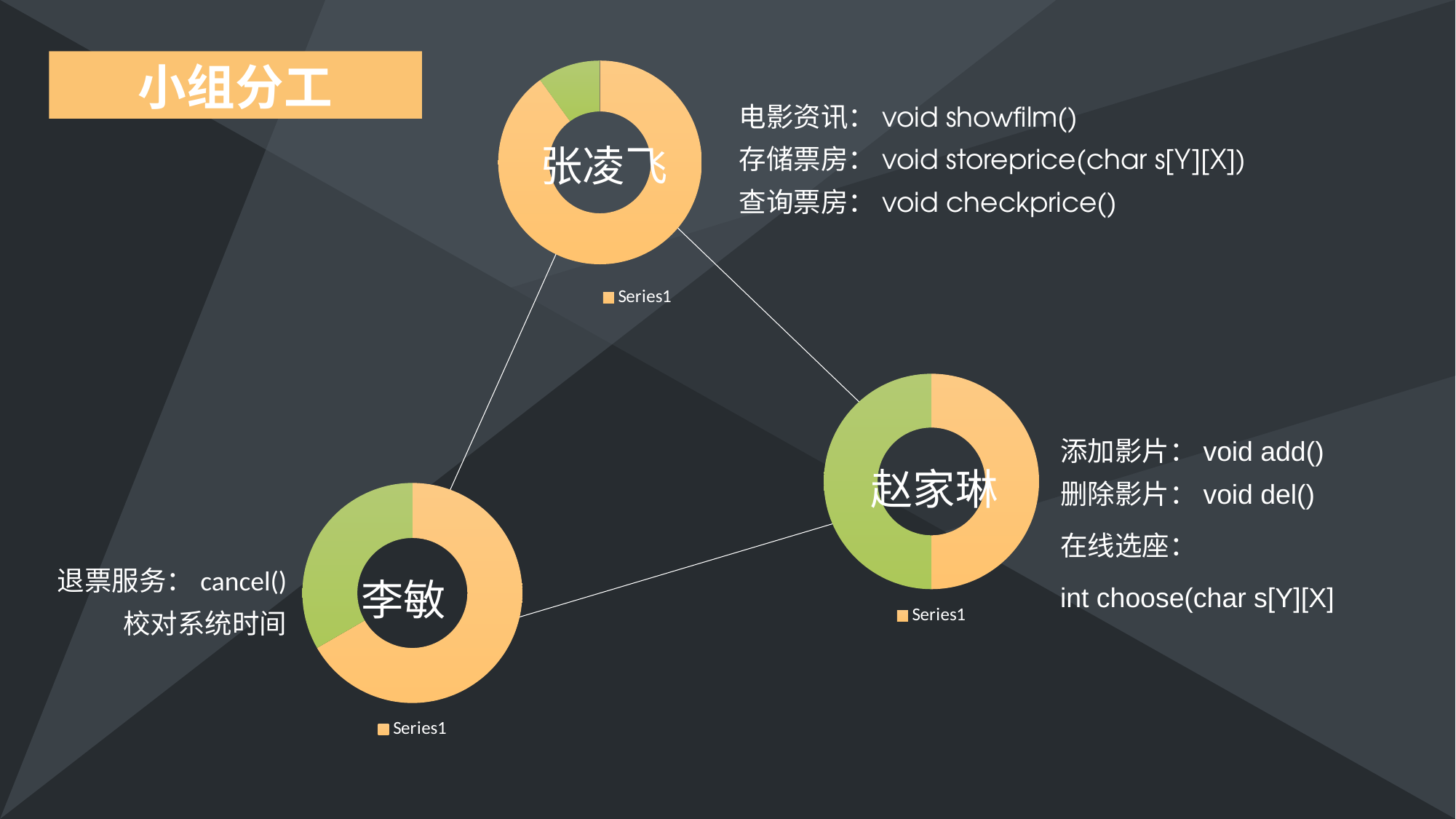

### Chart

| Category | 列1 |
|---|---|
|  | 9.0 |
|  | 1.0 |
小组分工
电影资讯：void showfilm()
存储票房：void storeprice(char s[Y][X])
查询票房：void checkprice()
张凌飞

### Chart

| Category | 列1 |
|---|---|
|  | 3.0 |
|  | 3.0 |
添加影片：void add()
删除影片：void del()
在线选座：
int choose(char s[Y][X]
赵家琳

### Chart

| Category | 列1 |
|---|---|
|  | 6.0 |
|  | 3.0 |
退票服务：cancel()
校对系统时间

李敏